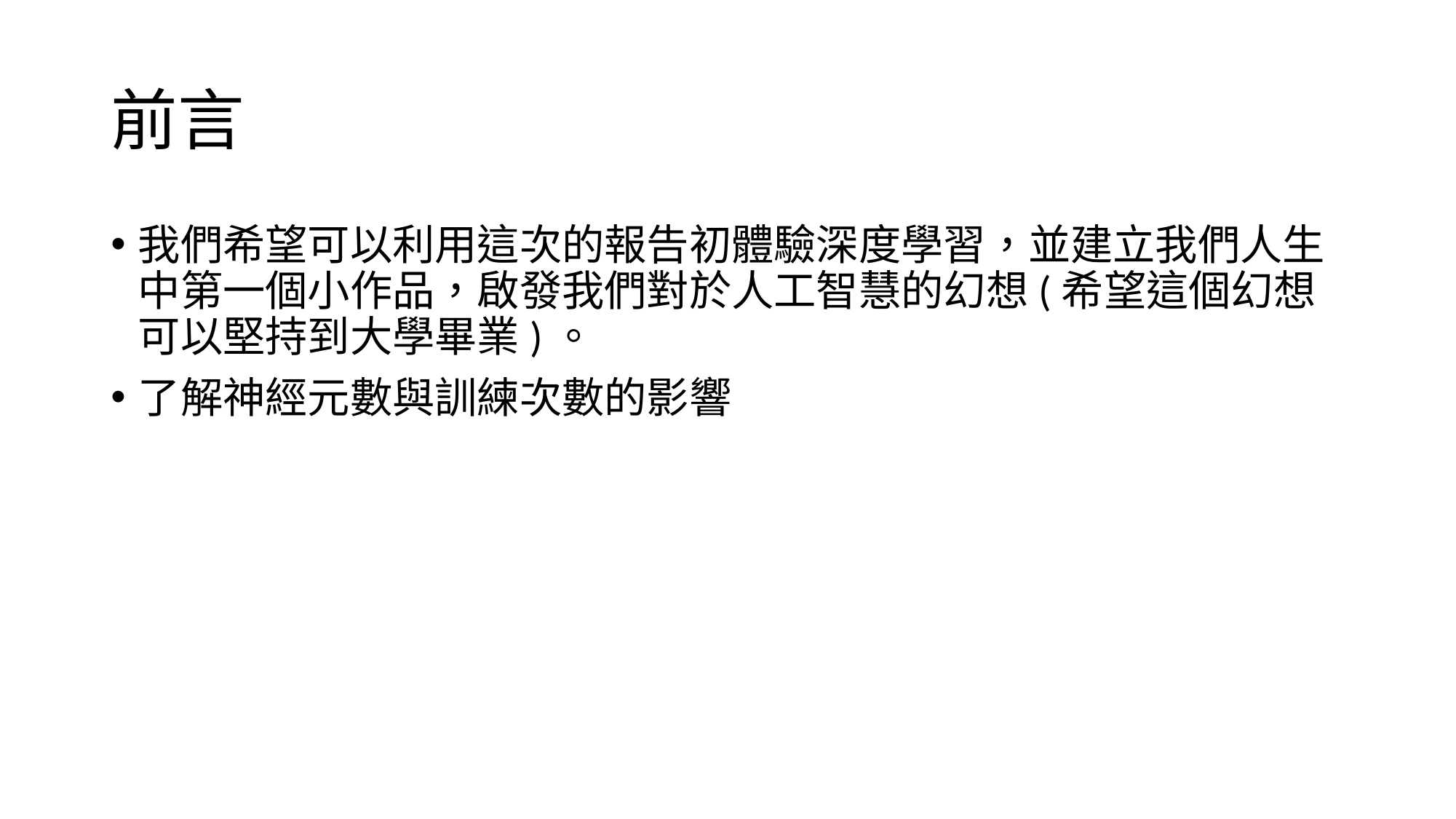

# 前言
我們希望可以利用這次的報告初體驗深度學習，並建立我們人生中第一個小作品，啟發我們對於人工智慧的幻想(希望這個幻想可以堅持到大學畢業)。
了解神經元數與訓練次數的影響